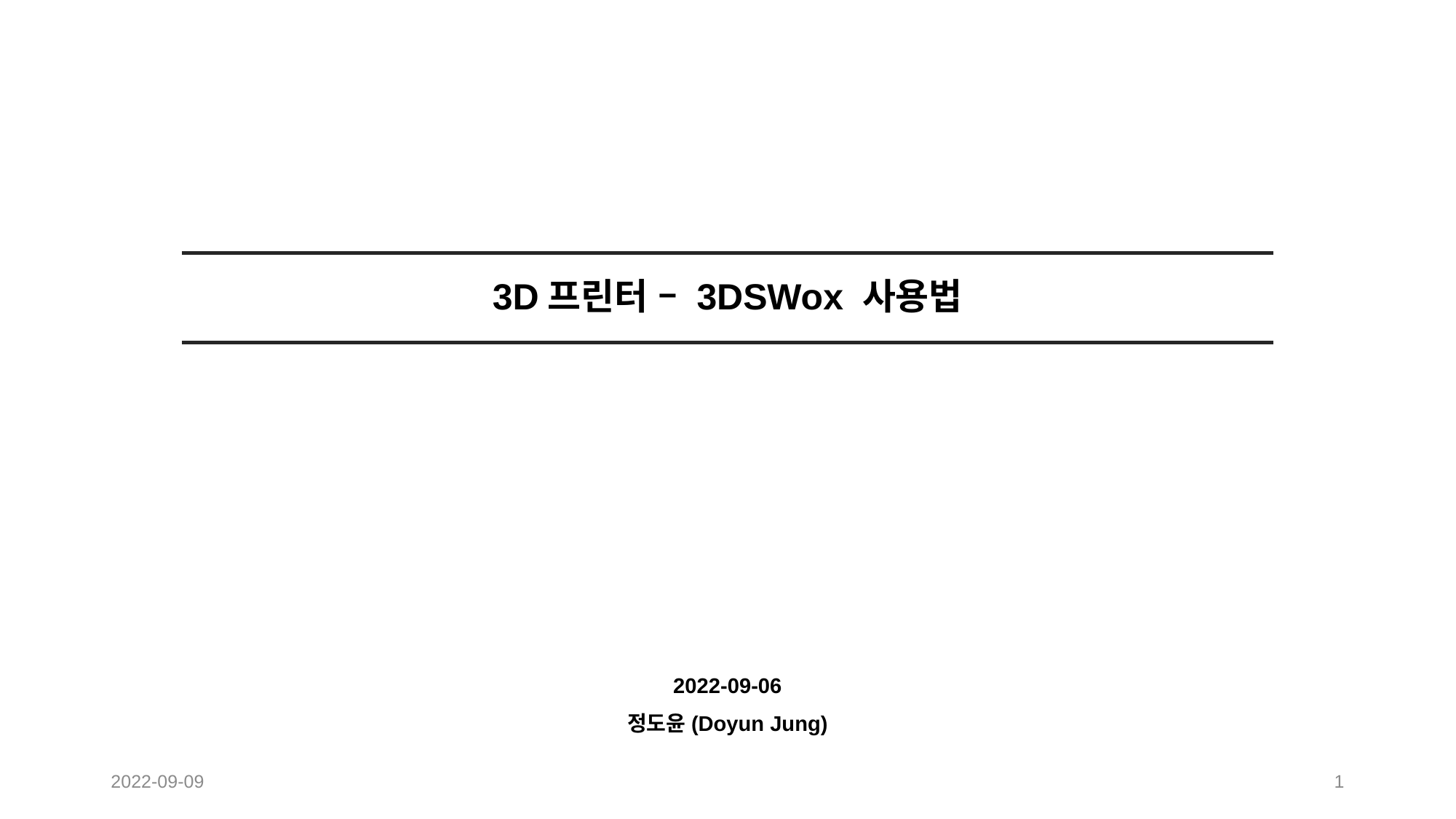

# 3D프린터 – 3DSWox 사용법
2022-09-06
정도윤(Doyun Jung)
2022-09-09
1